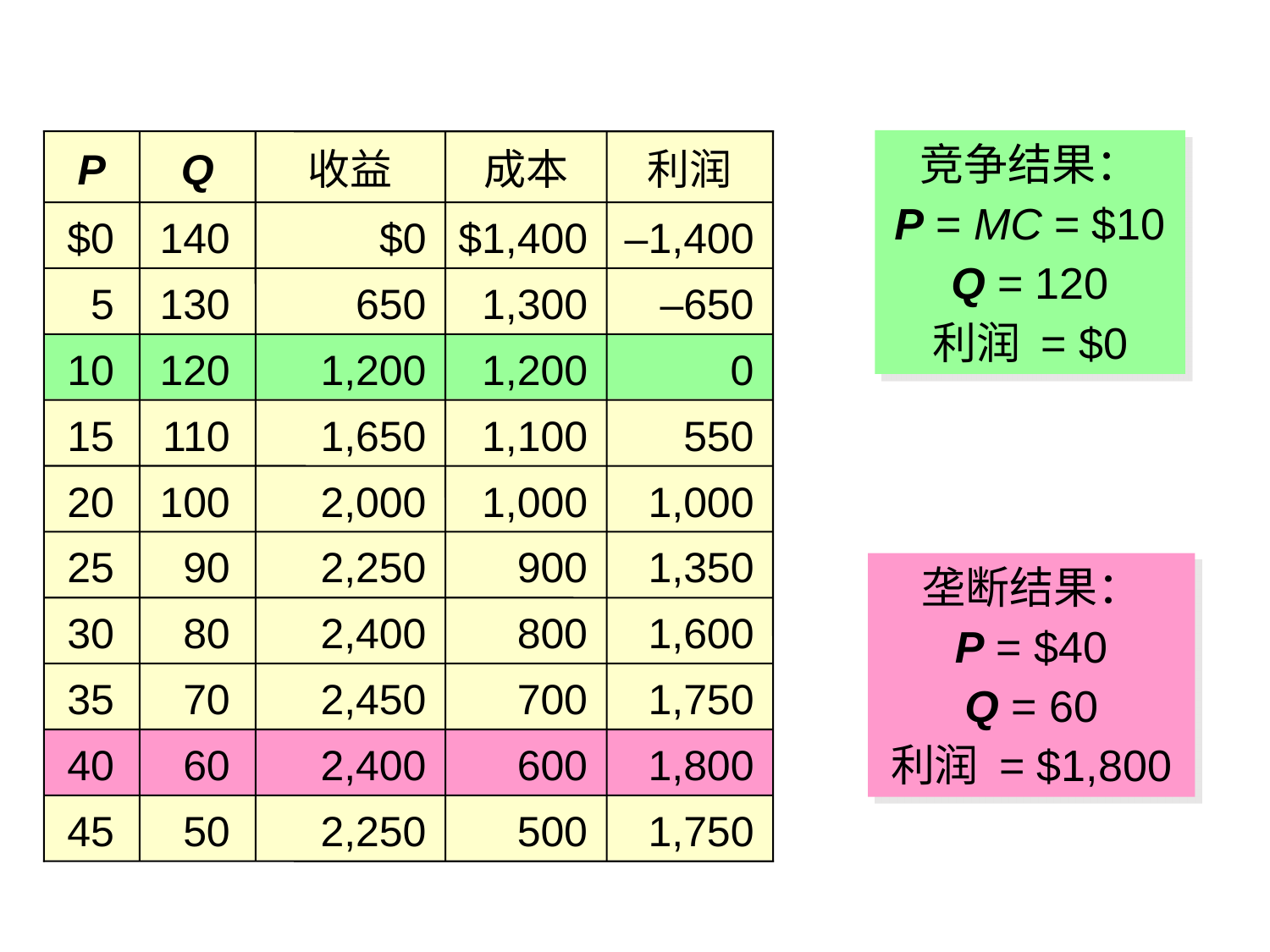

#
竞争结果：
P = MC = $10
Q = 120
利润 = $0
P
Q
$0
140
5
130
10
120
15
110
20
100
25
90
30
80
35
70
40
60
45
50

收益
$0
650
1,200
1,650
2,000
2,250
2,400
2,450
2,400
2,250
成本
$1,400
1,300
1,200
1,100
1,000
900
800
700
600
500
利润
–1,400
–650
0
550
1,000
1,350
1,600
1,750
1,800
1,750

垄断结果：
P = $40
Q = 60
利润 = $1,800